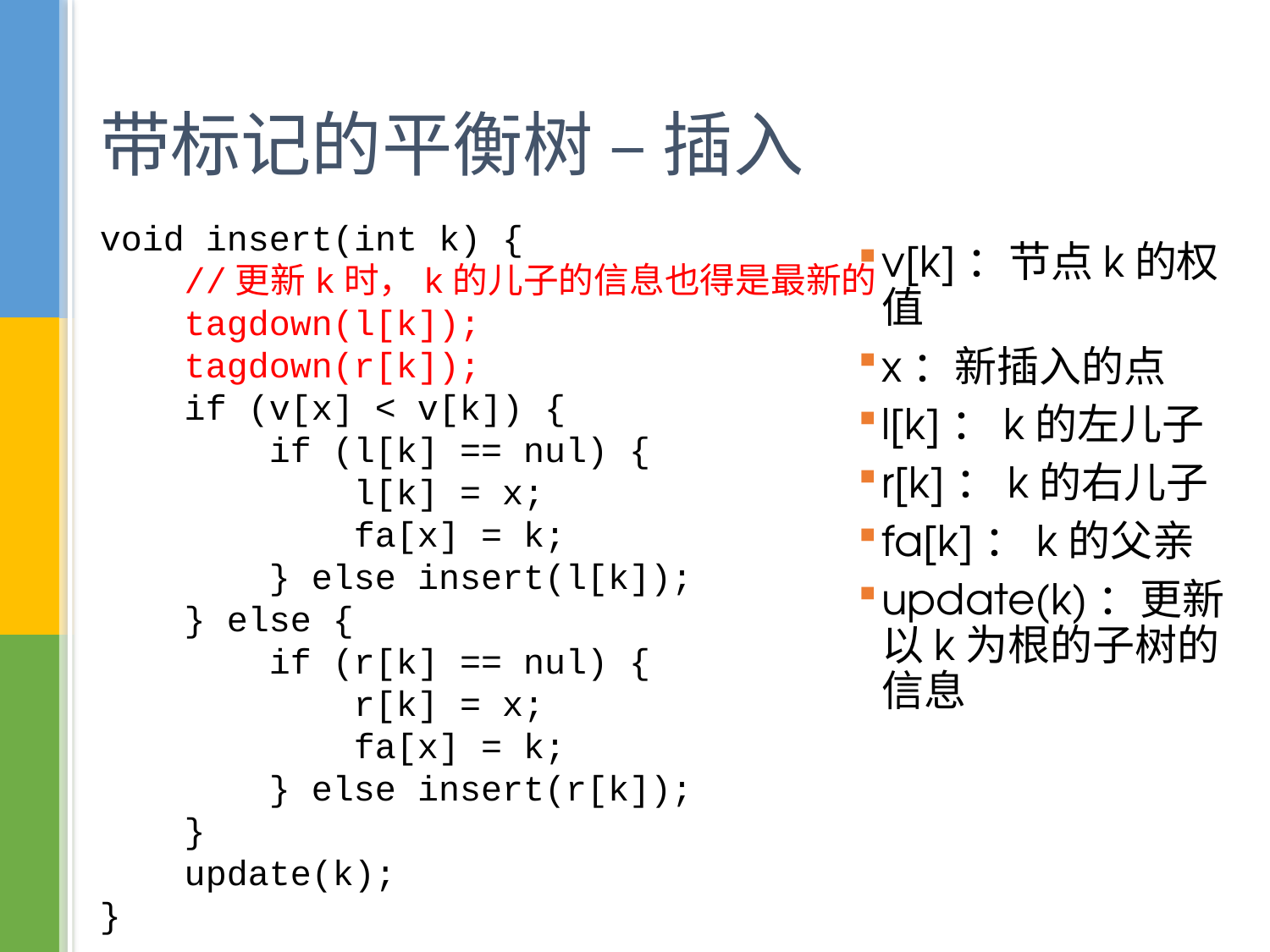

# 带标记的平衡树 – 插入
void insert(int k) {
    //更新k时，k的儿子的信息也得是最新的
    tagdown(l[k]);
    tagdown(r[k]);
    if (v[x] < v[k]) {
        if (l[k] == nul) {
            l[k] = x;
            fa[x] = k;
        } else insert(l[k]);
    } else {
        if (r[k] == nul) {
            r[k] = x;
            fa[x] = k;
        } else insert(r[k]);
    }
    update(k);
}
v[k]：节点k的权值
x：新插入的点
l[k]：k的左儿子
r[k]：k的右儿子
fa[k]：k的父亲
update(k)：更新以k为根的子树的信息